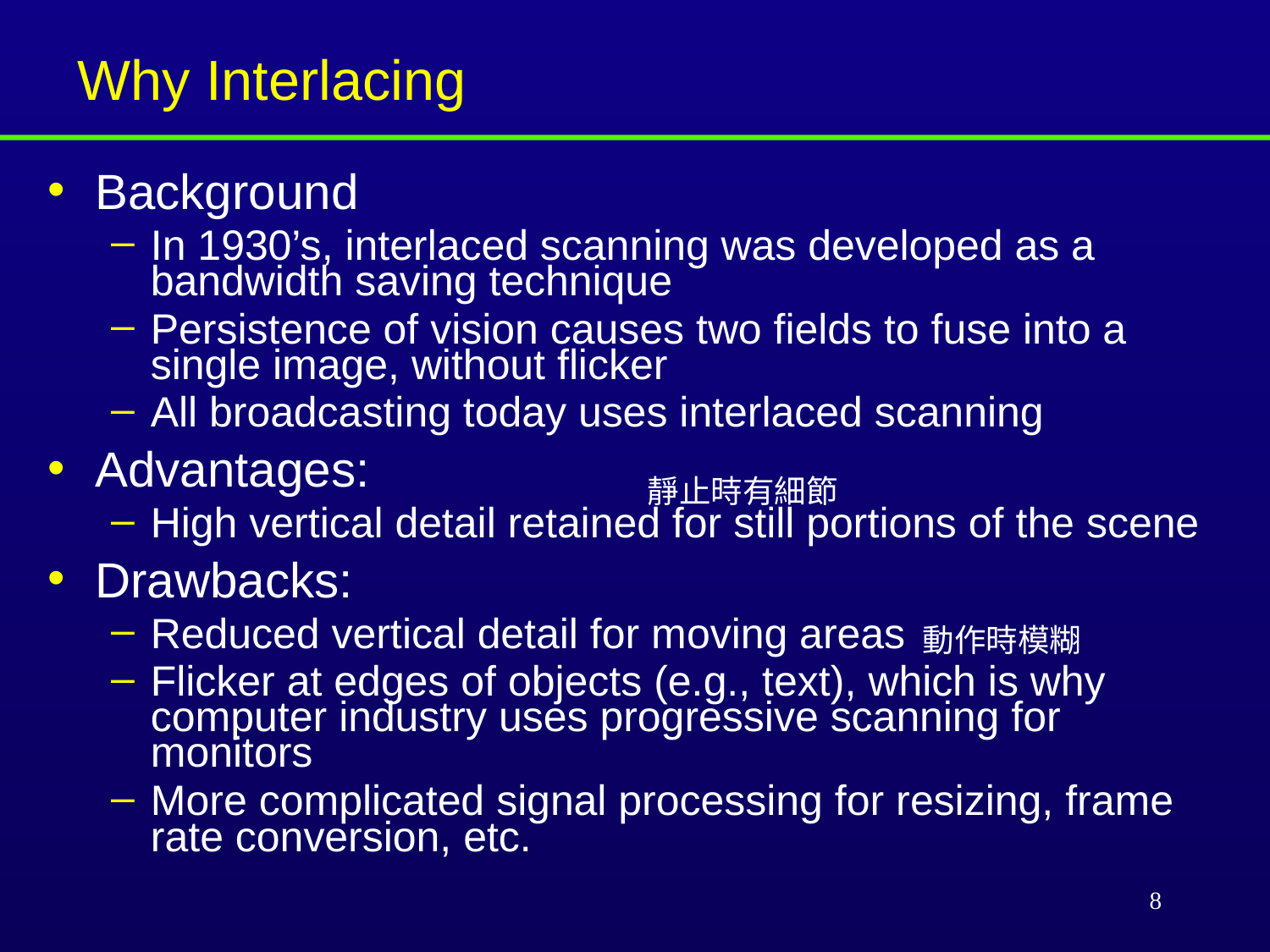

Why Interlacing
Background
In 1930’s, interlaced scanning was developed as a bandwidth saving technique
Persistence of vision causes two fields to fuse into a single image, without flicker
All broadcasting today uses interlaced scanning
Advantages:
High vertical detail retained for still portions of the scene
Drawbacks:
Reduced vertical detail for moving areas
Flicker at edges of objects (e.g., text), which is why computer industry uses progressive scanning for monitors
More complicated signal processing for resizing, frame rate conversion, etc.
靜止時有細節
動作時模糊
8